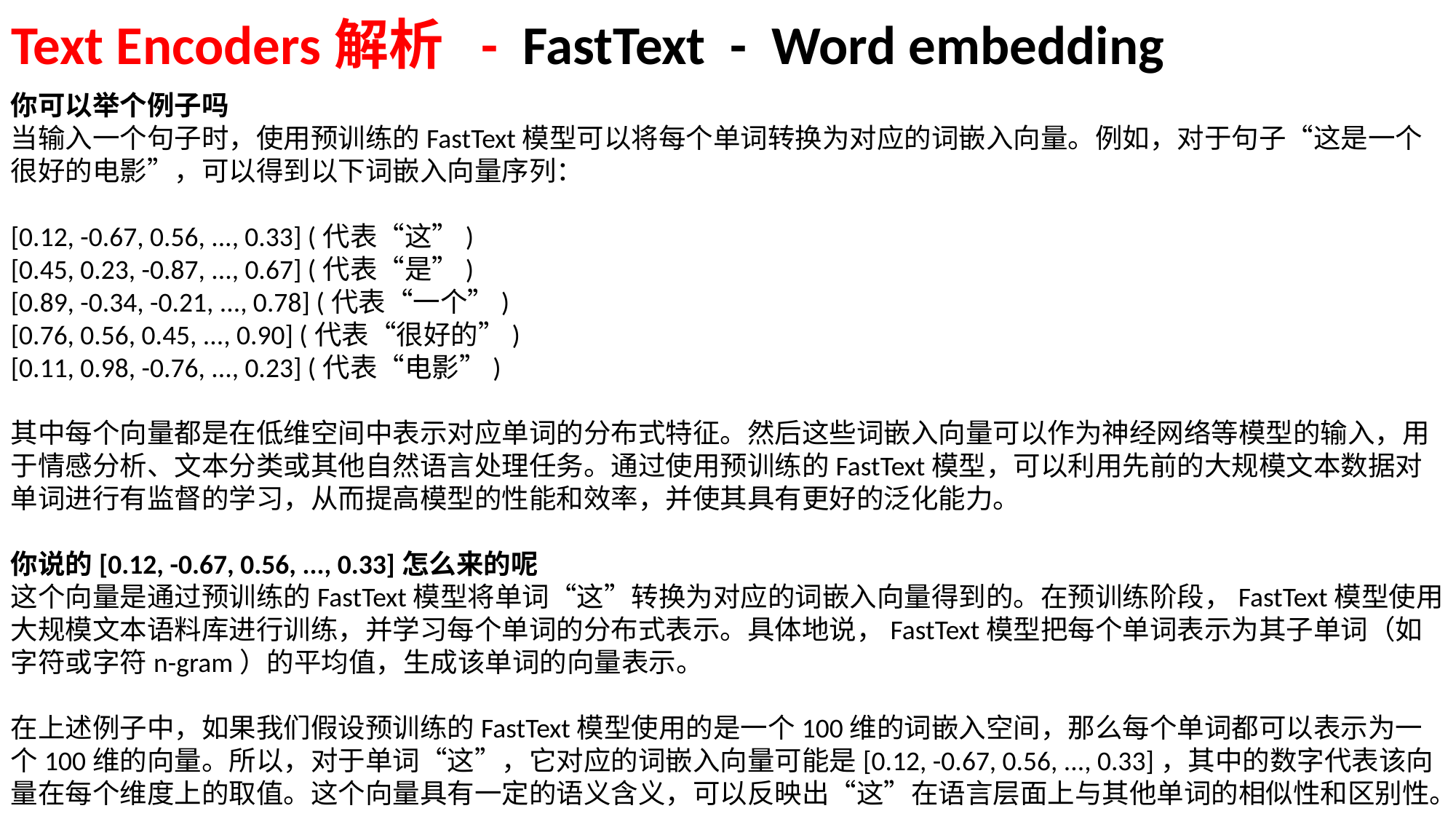

# Text Encoders解析  -  FastText  -  Word embedding
你可以举个例子吗
当输入一个句子时，使用预训练的FastText模型可以将每个单词转换为对应的词嵌入向量。例如，对于句子“这是一个很好的电影”，可以得到以下词嵌入向量序列：

[0.12, -0.67, 0.56, ..., 0.33] (代表“这”)
[0.45, 0.23, -0.87, ..., 0.67] (代表“是”)
[0.89, -0.34, -0.21, ..., 0.78] (代表“一个”)
[0.76, 0.56, 0.45, ..., 0.90] (代表“很好的”)
[0.11, 0.98, -0.76, ..., 0.23] (代表“电影”)

其中每个向量都是在低维空间中表示对应单词的分布式特征。然后这些词嵌入向量可以作为神经网络等模型的输入，用于情感分析、文本分类或其他自然语言处理任务。通过使用预训练的FastText模型，可以利用先前的大规模文本数据对单词进行有监督的学习，从而提高模型的性能和效率，并使其具有更好的泛化能力。

你说的[0.12, -0.67, 0.56, ..., 0.33]怎么来的呢
这个向量是通过预训练的FastText模型将单词“这”转换为对应的词嵌入向量得到的。在预训练阶段，FastText模型使用大规模文本语料库进行训练，并学习每个单词的分布式表示。具体地说，FastText模型把每个单词表示为其子单词（如字符或字符n-gram）的平均值，生成该单词的向量表示。

在上述例子中，如果我们假设预训练的FastText模型使用的是一个100维的词嵌入空间，那么每个单词都可以表示为一个100维的向量。所以，对于单词“这”，它对应的词嵌入向量可能是[0.12, -0.67, 0.56, ..., 0.33]，其中的数字代表该向量在每个维度上的取值。这个向量具有一定的语义含义，可以反映出“这”在语言层面上与其他单词的相似性和区别性。